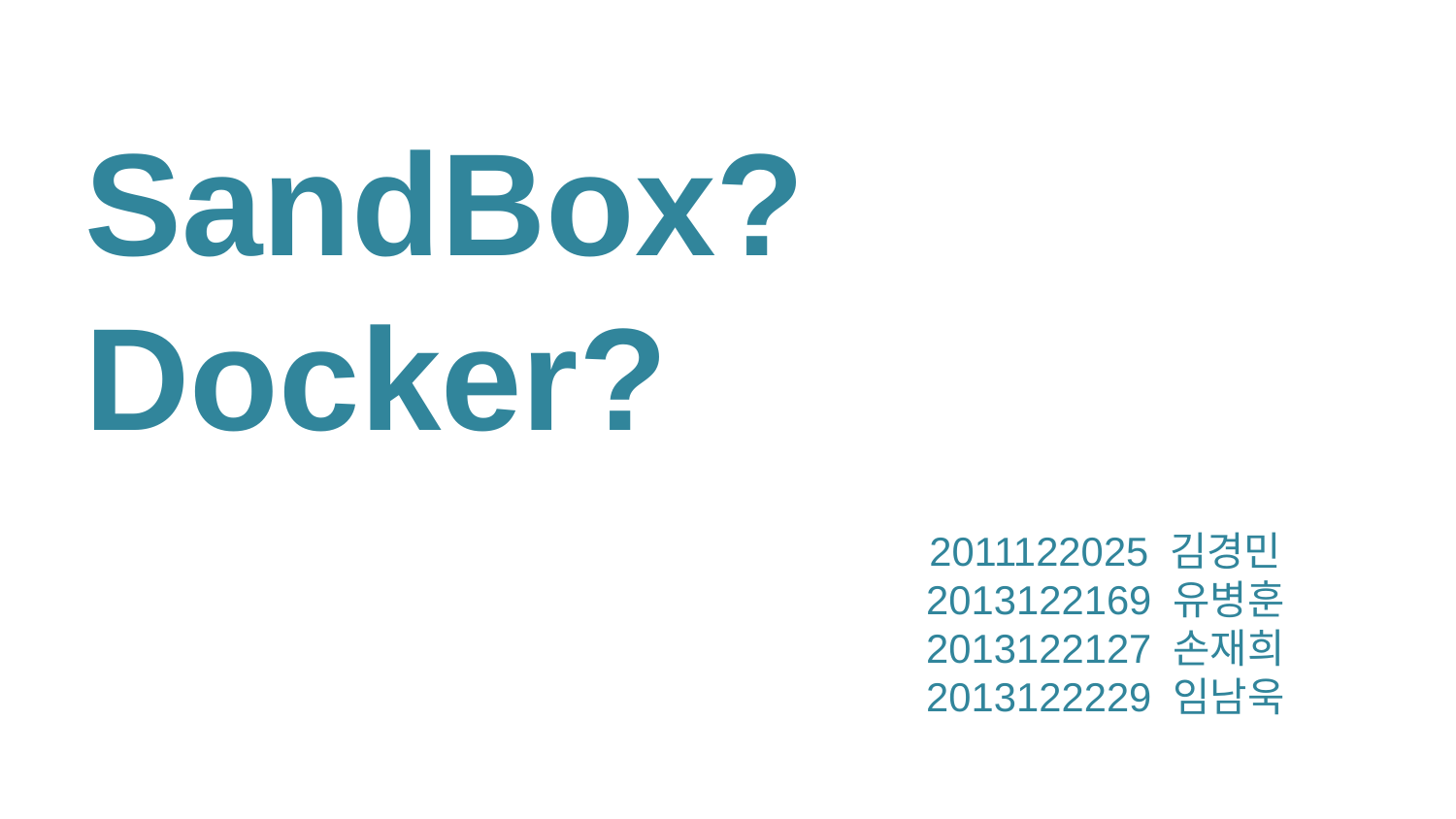

SandBox? Docker?

2011122025 김경민
2013122169 유병훈
2013122127 손재희
2013122229 임남욱